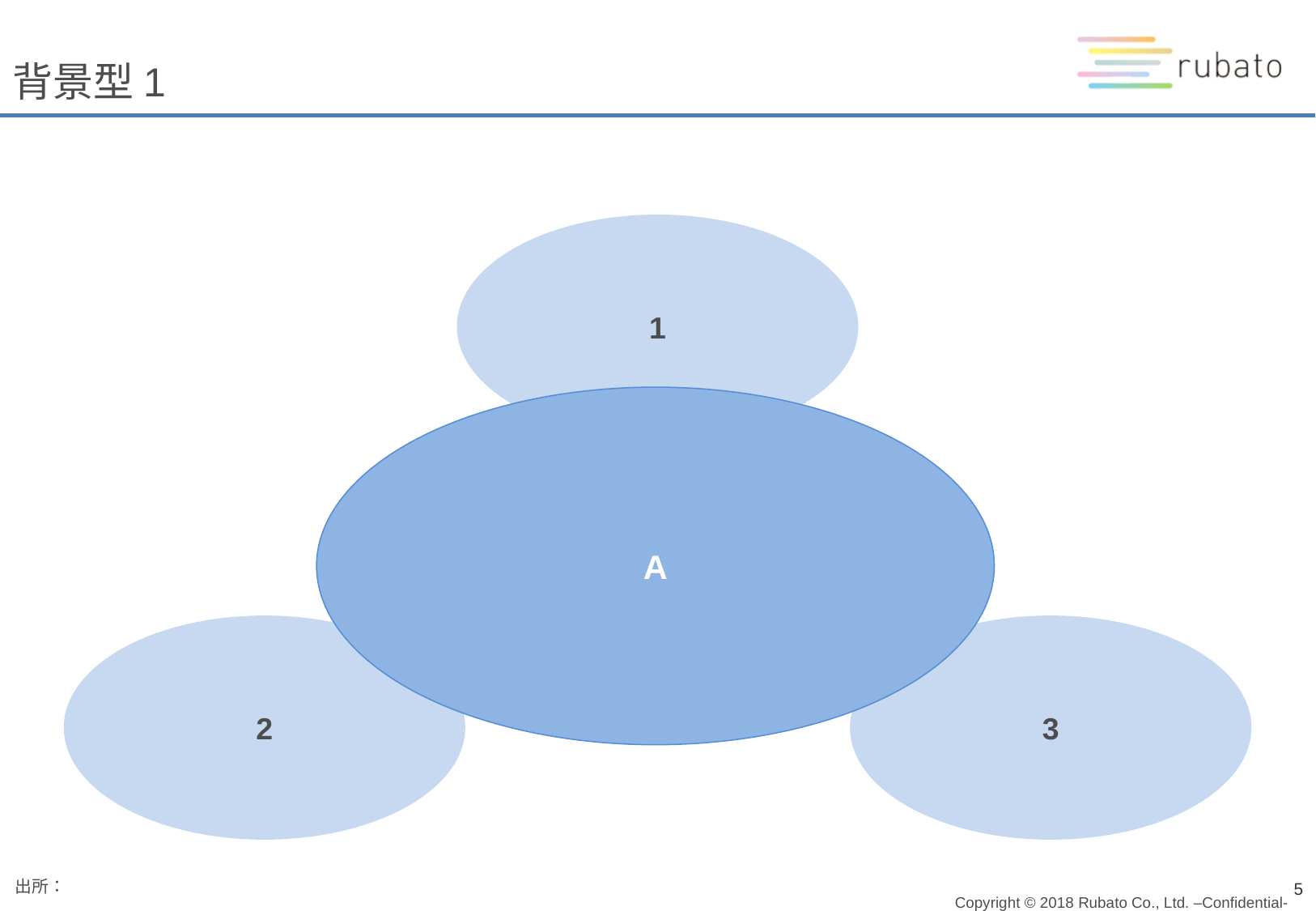

# 背景型1

1
A
2
3
出所：
5